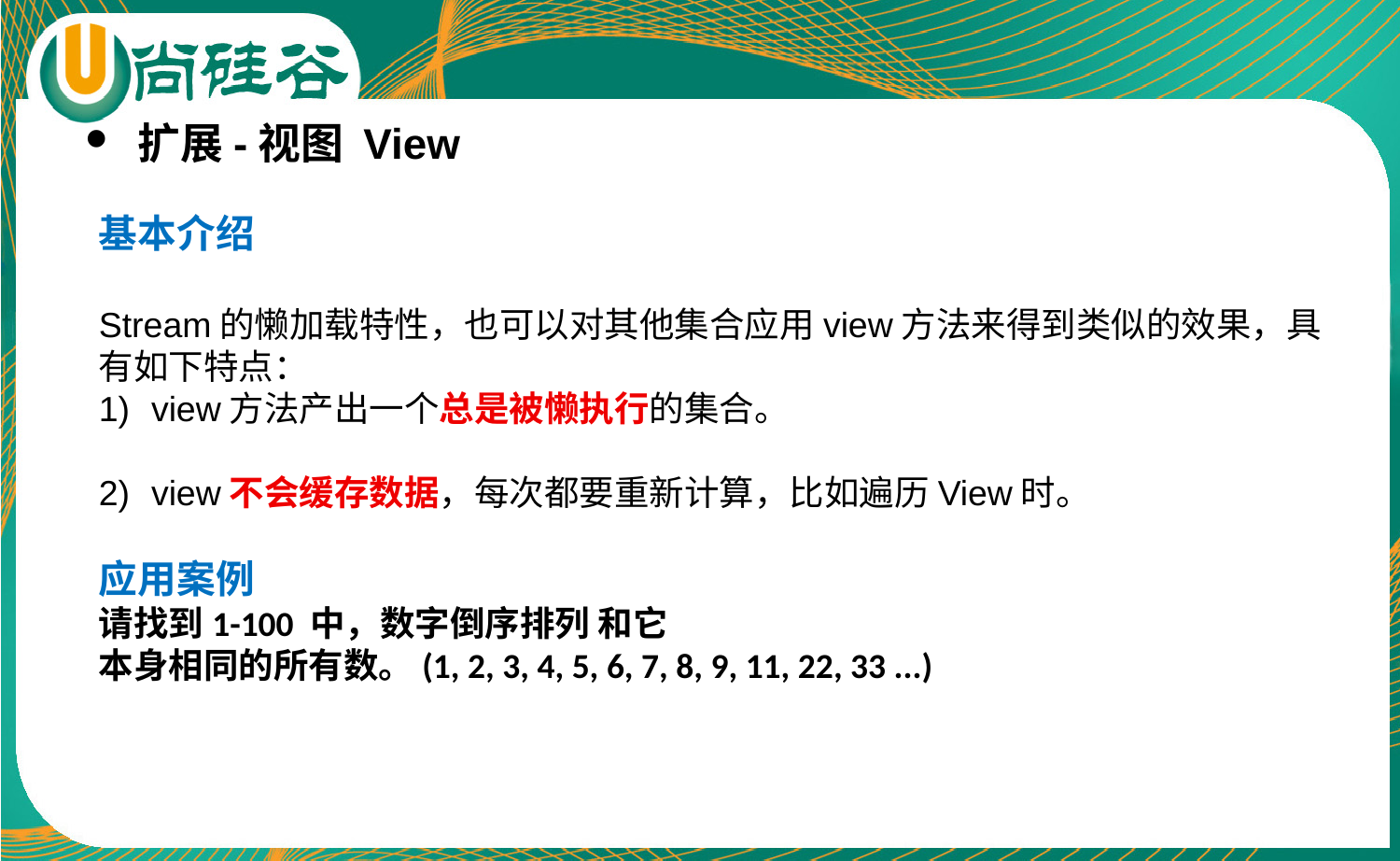

扩展-视图 View

基本介绍

Stream的懒加载特性，也可以对其他集合应用view方法来得到类似的效果，具有如下特点：
view方法产出一个总是被懒执行的集合。

view不会缓存数据，每次都要重新计算，比如遍历View时。

应用案例
请找到1-100 中，数字倒序排列 和它
本身相同的所有数。(1, 2, 3, 4, 5, 6, 7, 8, 9, 11, 22, 33 ...)